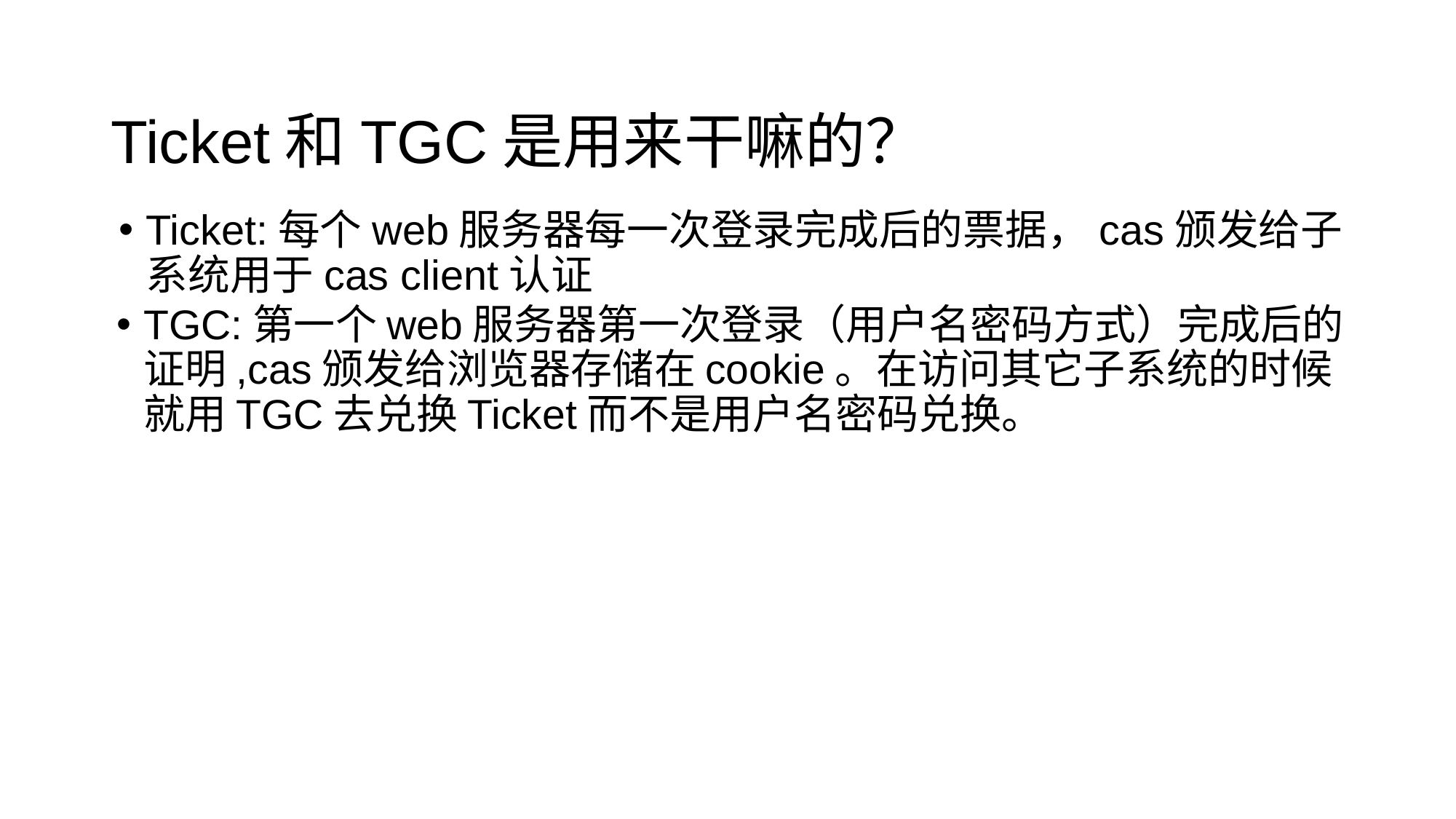

# Ticket和TGC是用来干嘛的？
Ticket:每个web服务器每一次登录完成后的票据，cas颁发给子系统用于cas client认证

TGC:第一个web服务器第一次登录（用户名密码方式）完成后的证明,cas颁发给浏览器存储在cookie。在访问其它子系统的时候就用TGC去兑换Ticket而不是用户名密码兑换。